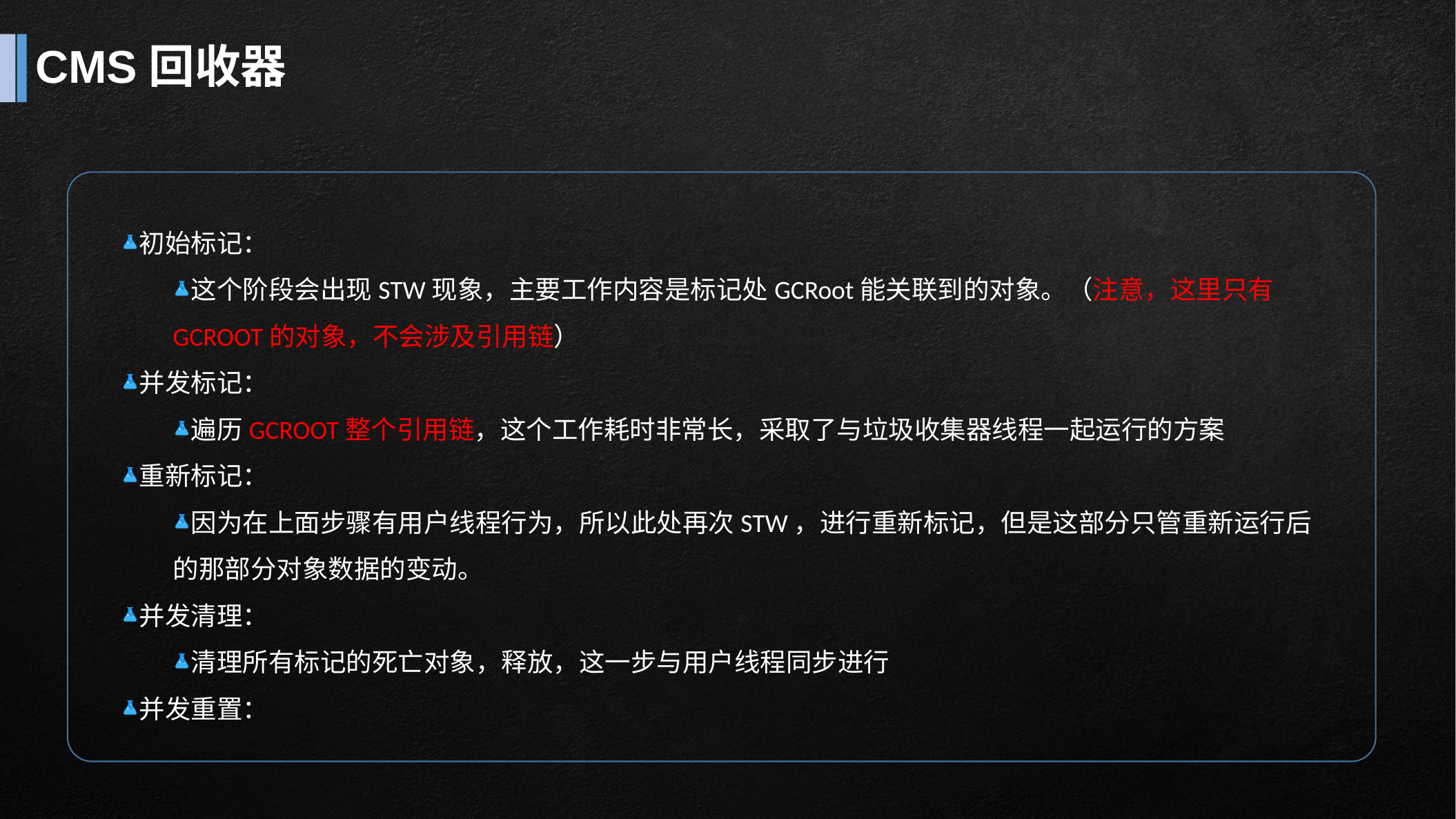

# CMS回收器

初始标记：
这个阶段会出现STW现象，主要工作内容是标记处GCRoot能关联到的对象。（注意，这里只有GCROOT的对象，不会涉及引用链）
并发标记：
遍历GCROOT整个引用链，这个工作耗时非常长，采取了与垃圾收集器线程一起运行的方案
重新标记：
因为在上面步骤有用户线程行为，所以此处再次STW，进行重新标记，但是这部分只管重新运行后的那部分对象数据的变动。
并发清理：
清理所有标记的死亡对象，释放，这一步与用户线程同步进行
并发重置：